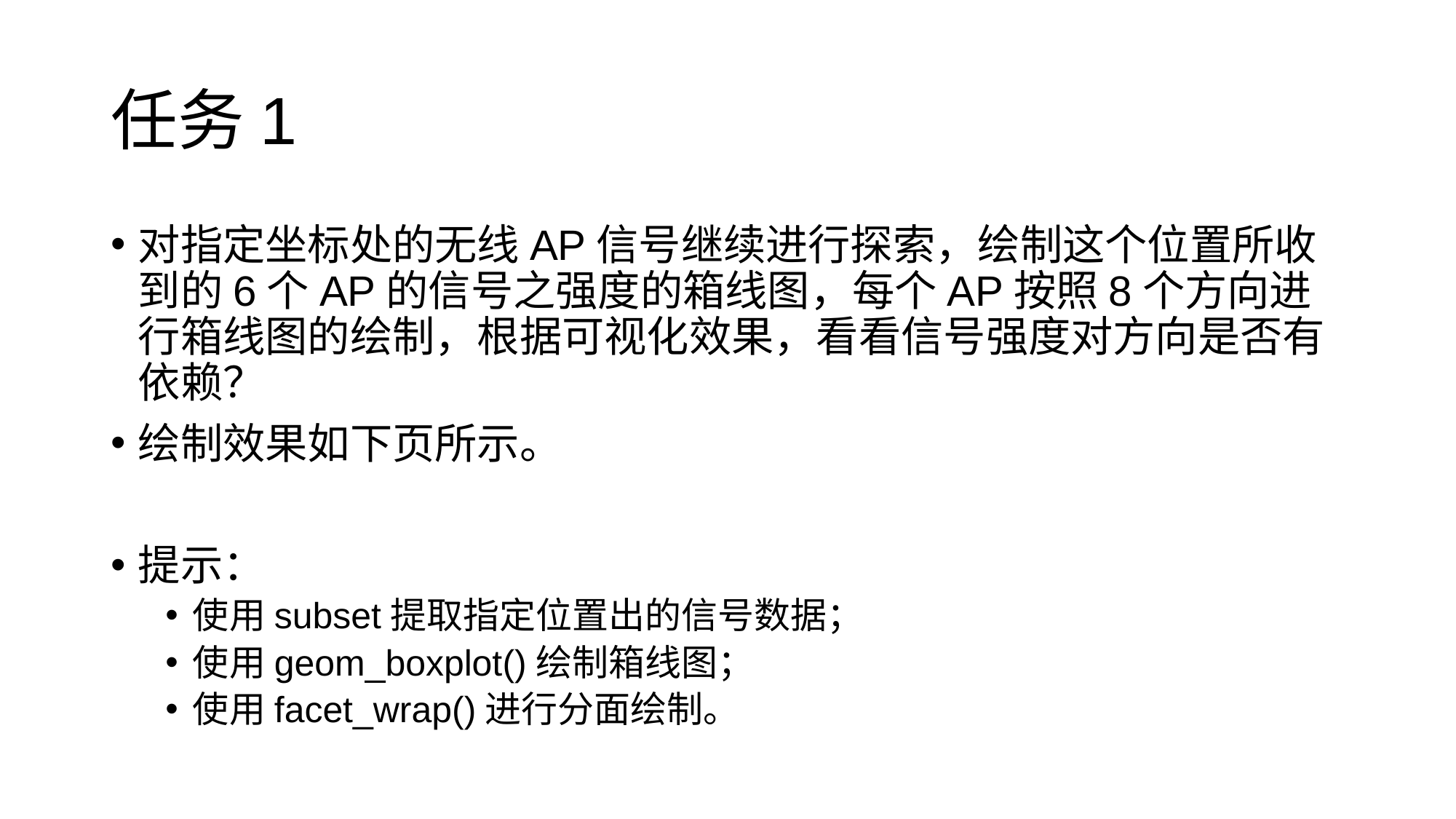

# 任务1
对指定坐标处的无线AP信号继续进行探索，绘制这个位置所收到的6个AP的信号之强度的箱线图，每个AP按照8个方向进行箱线图的绘制，根据可视化效果，看看信号强度对方向是否有依赖？
绘制效果如下页所示。

提示：
使用subset提取指定位置出的信号数据；
使用geom_boxplot()绘制箱线图；
使用facet_wrap()进行分面绘制。